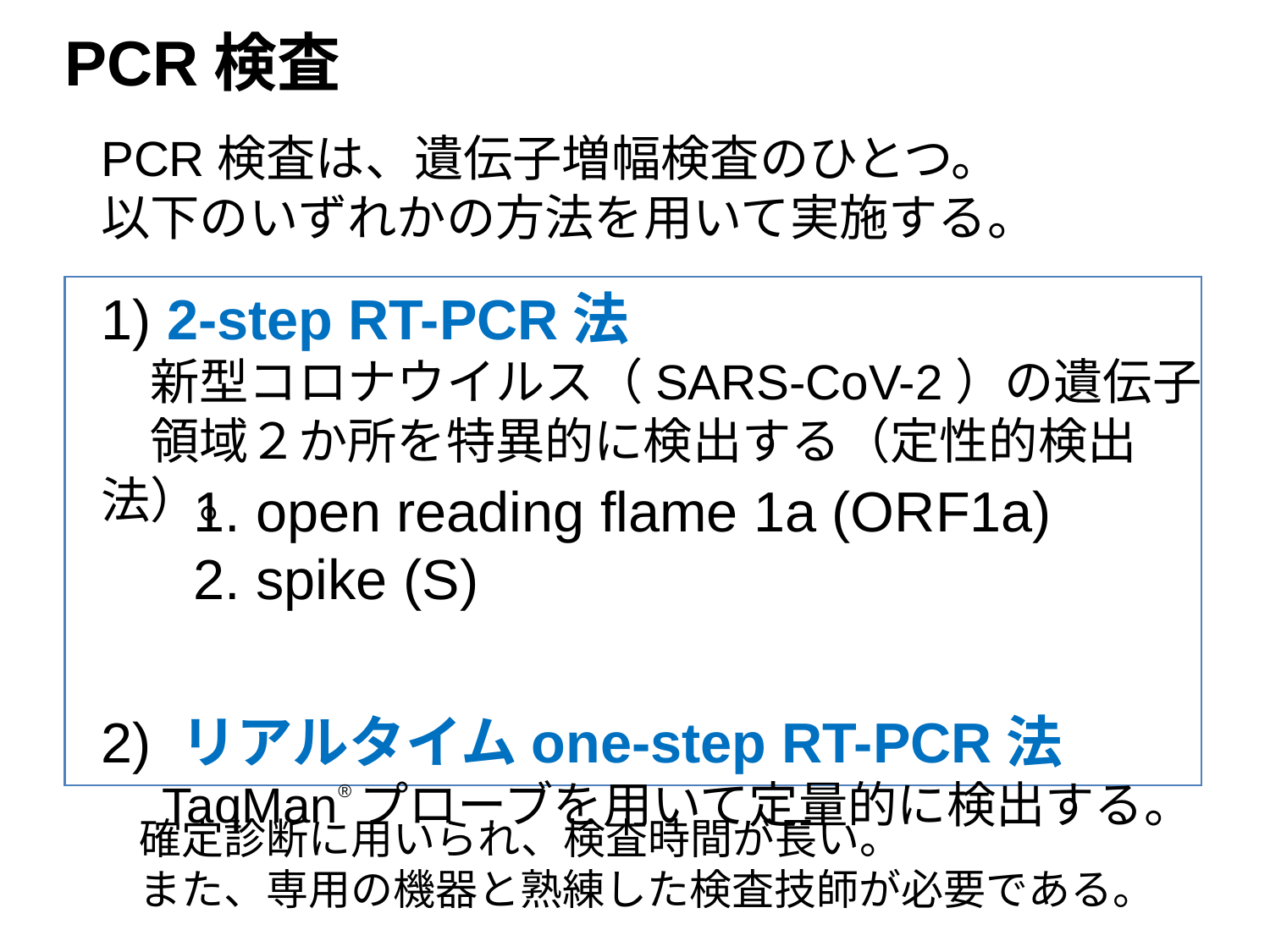

# PCR検査
PCR検査は、遺伝子増幅検査のひとつ。
以下のいずれかの方法を用いて実施する。

1) 2-step RT-PCR法
　新型コロナウイルス（SARS-CoV-2）の遺伝子
　領域２か所を特異的に検出する（定性的検出法）。

2) リアルタイムone-step RT-PCR法
　TaqMan®プローブを用いて定量的に検出する。
1. open reading flame 1a (ORF1a)
2. spike (S)
確定診断に用いられ、検査時間が長い。
また、専用の機器と熟練した検査技師が必要である。